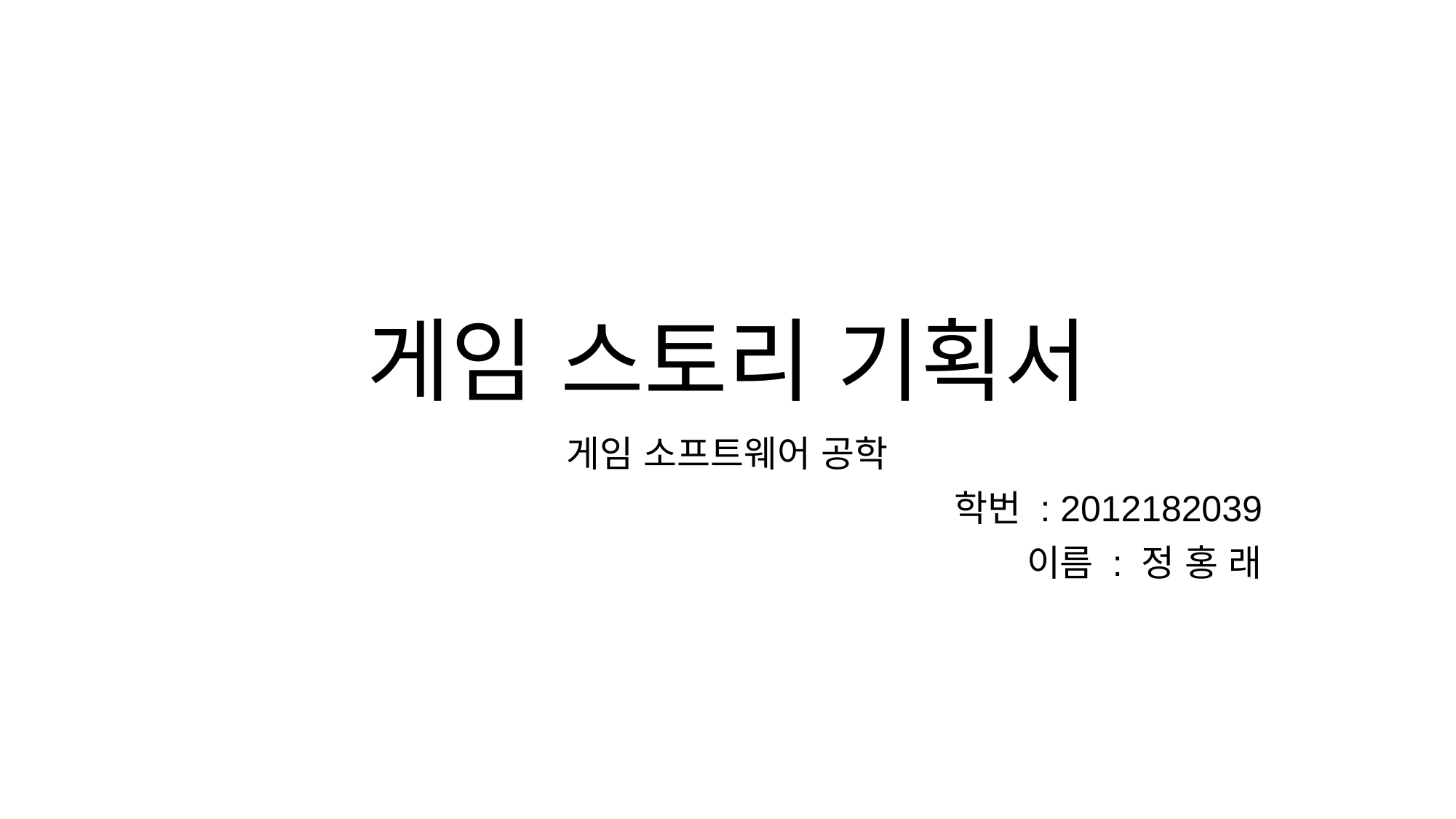

# 게임 스토리 기획서
게임 소프트웨어 공학
학번 : 2012182039
이름 : 정 홍 래